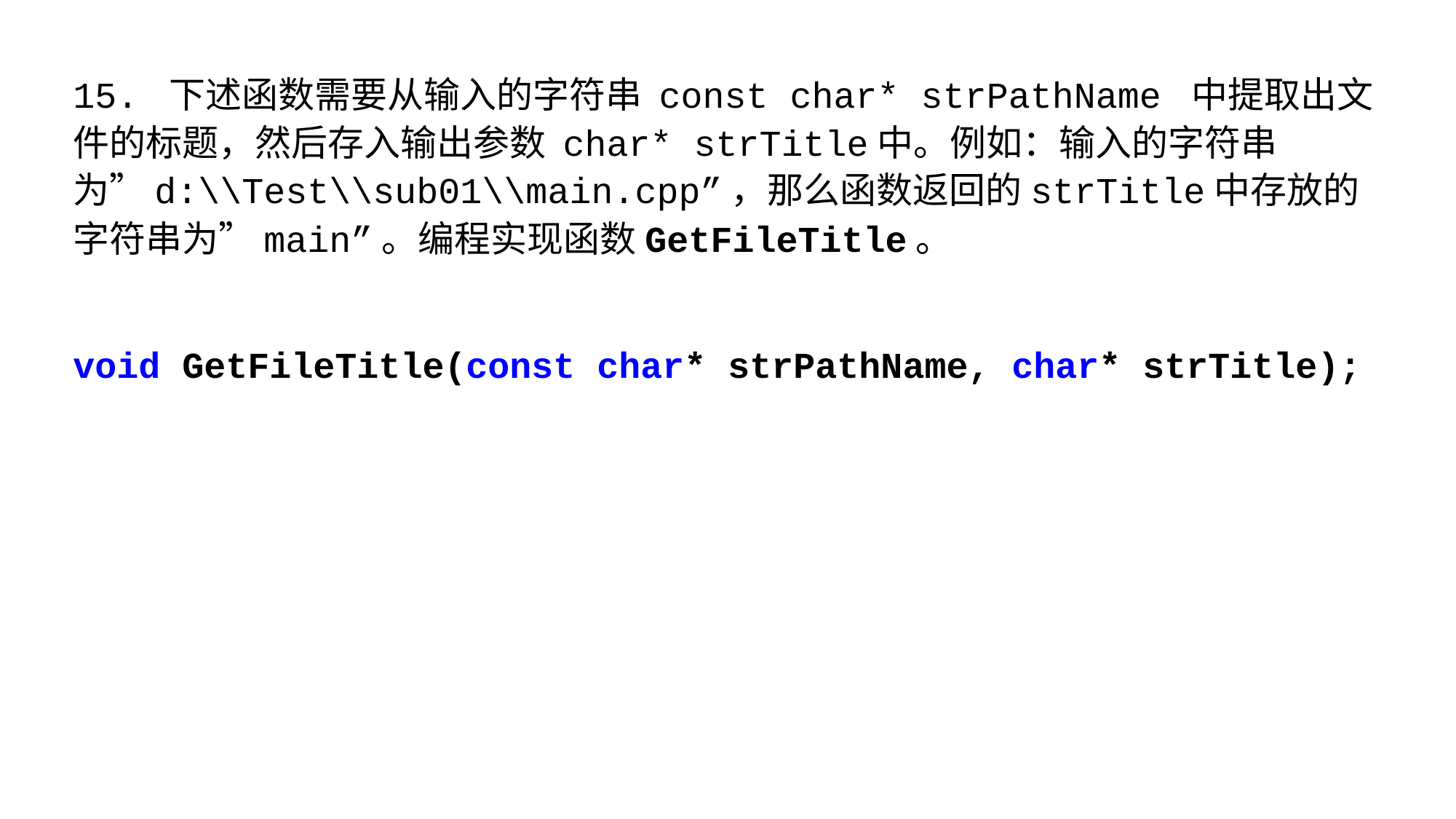

15. 下述函数需要从输入的字符串 const char* strPathName 中提取出文件的标题，然后存入输出参数 char* strTitle中。例如：输入的字符串为”d:\\Test\\sub01\\main.cpp”，那么函数返回的strTitle中存放的字符串为”main”。编程实现函数GetFileTitle。

void GetFileTitle(const char* strPathName, char* strTitle);